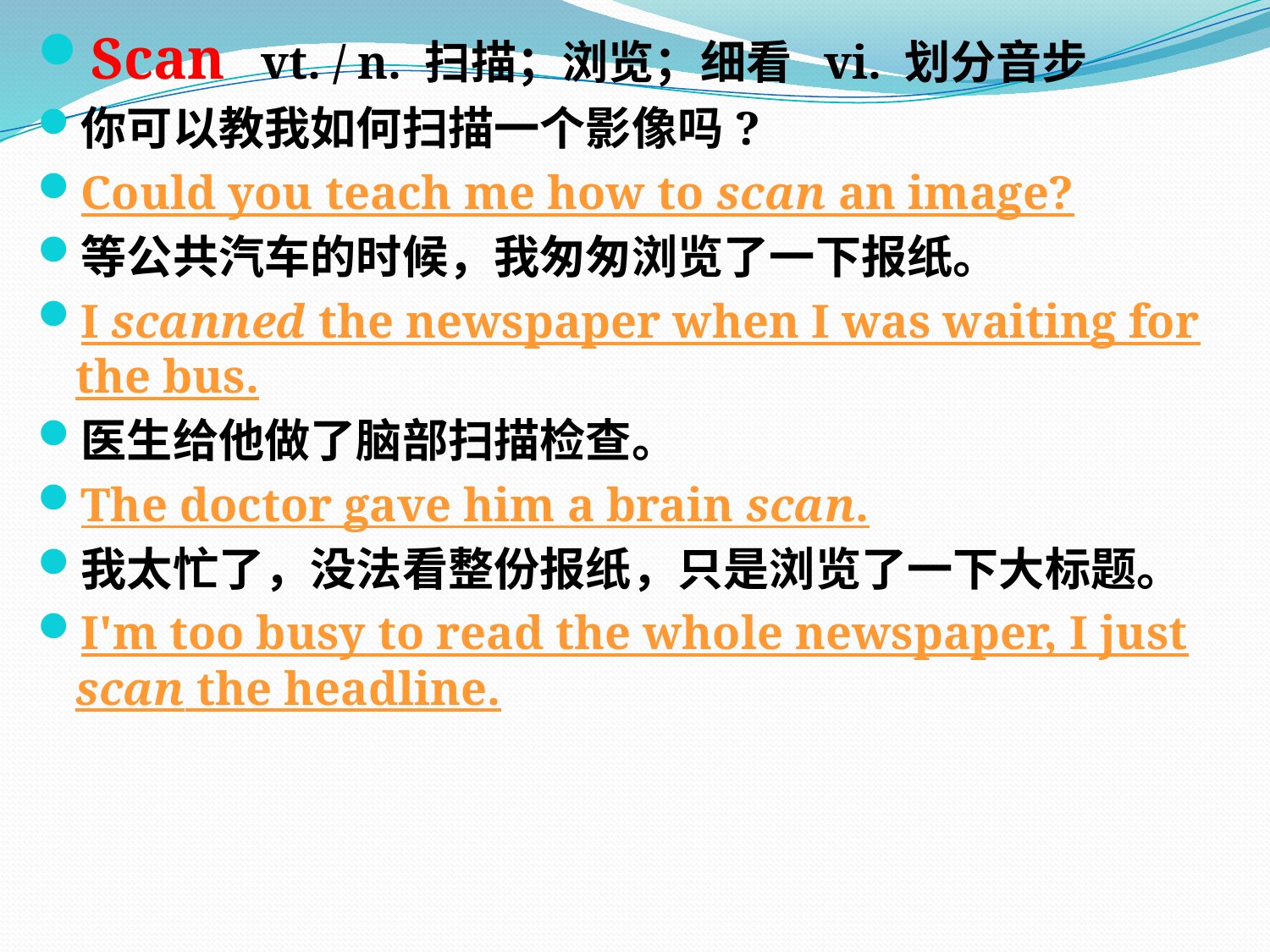

Scan   vt. / n. 扫描；浏览；细看  vi. 划分音步
你可以教我如何扫描一个影像吗?
Could you teach me how to scan an image?
等公共汽车的时候，我匆匆浏览了一下报纸。
I scanned the newspaper when I was waiting for the bus.
医生给他做了脑部扫描检查。
The doctor gave him a brain scan.
我太忙了，没法看整份报纸，只是浏览了一下大标题。
I'm too busy to read the whole newspaper, I just scan the headline.